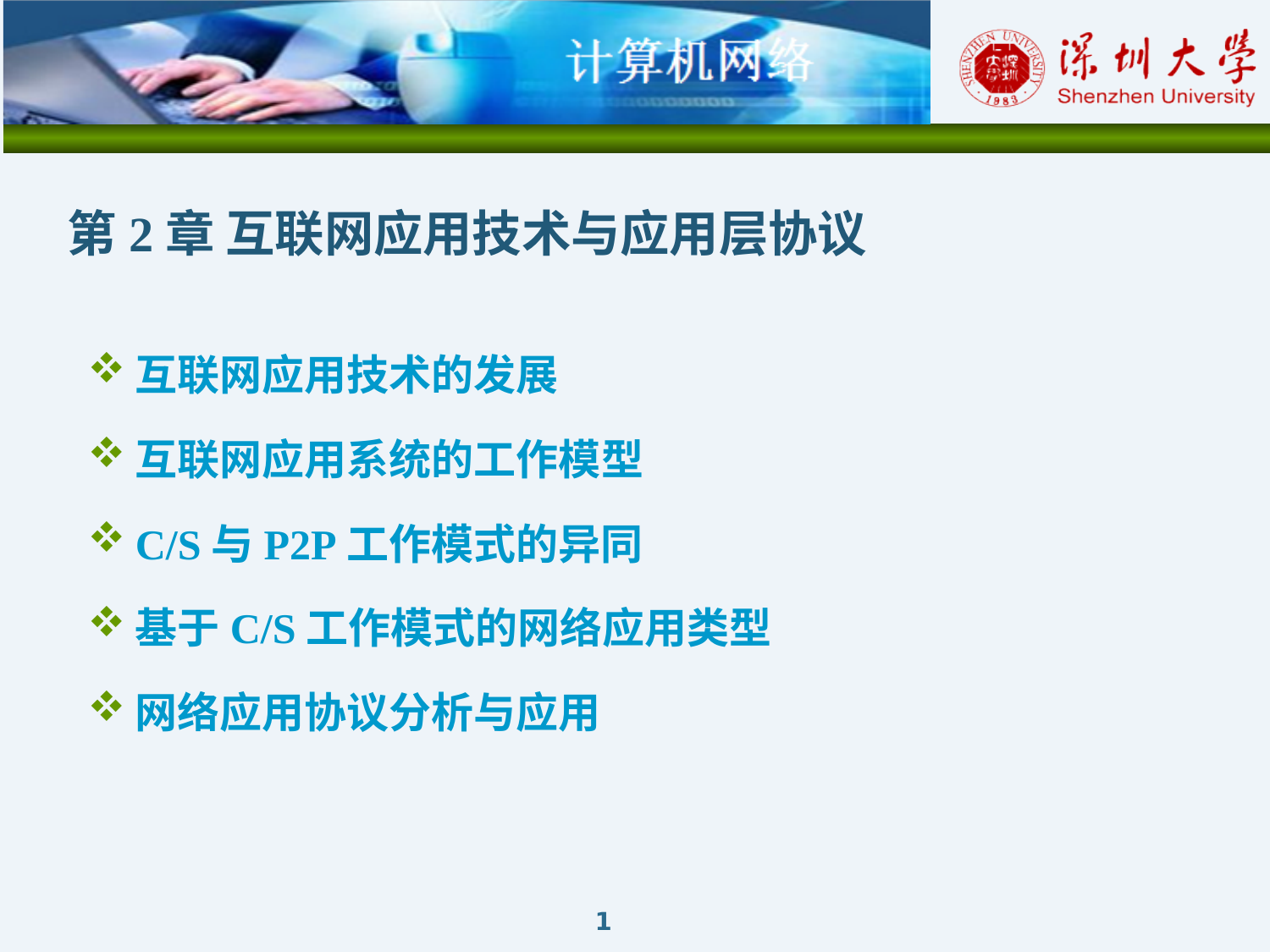

# 第2章 互联网应用技术与应用层协议
互联网应用技术的发展
互联网应用系统的工作模型
C/S与P2P工作模式的异同
基于C/S工作模式的网络应用类型
网络应用协议分析与应用
1